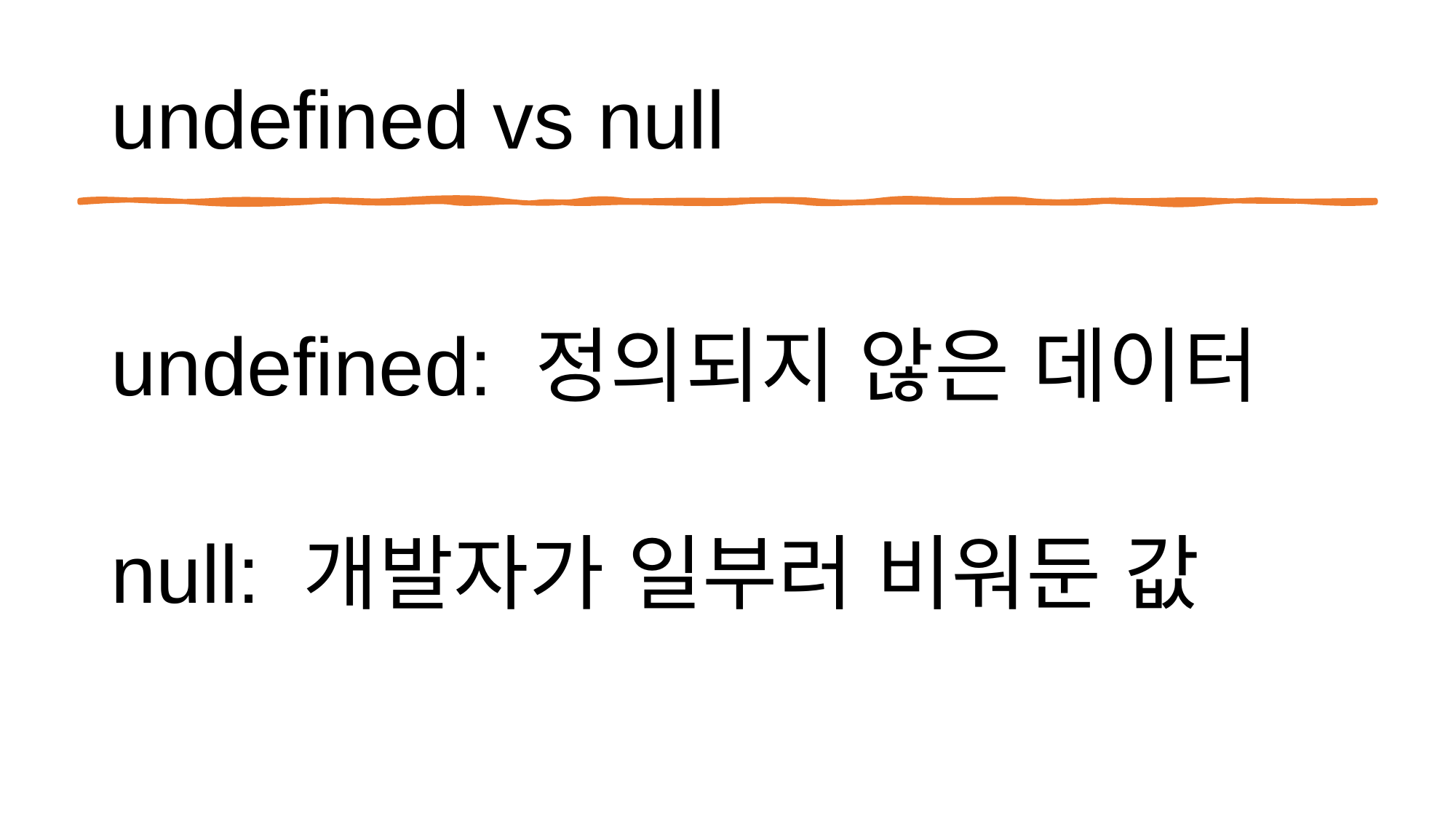

# undefined vs null

undefined: 정의되지 않은 데이터

null: 개발자가 일부러 비워둔 값